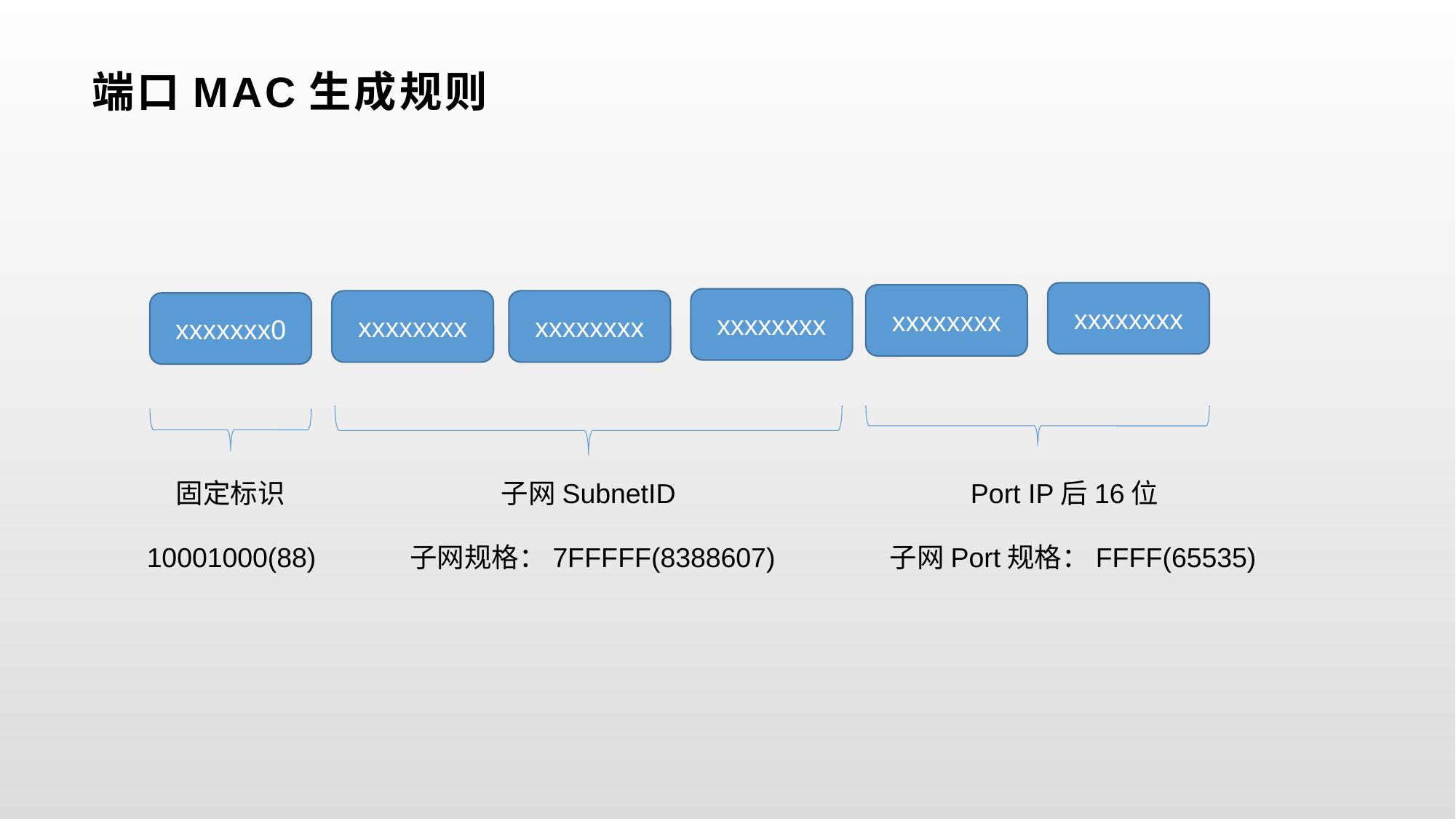

# 端口MAC生成规则

xxxxxxxx
xxxxxxxx
xxxxxxxx
xxxxxxxx
xxxxxxxx
xxxxxxx0

固定标识
子网SubnetID
Port IP后16位
10001000(88)
子网规格：7FFFFF(8388607)
子网Port规格：FFFF(65535)